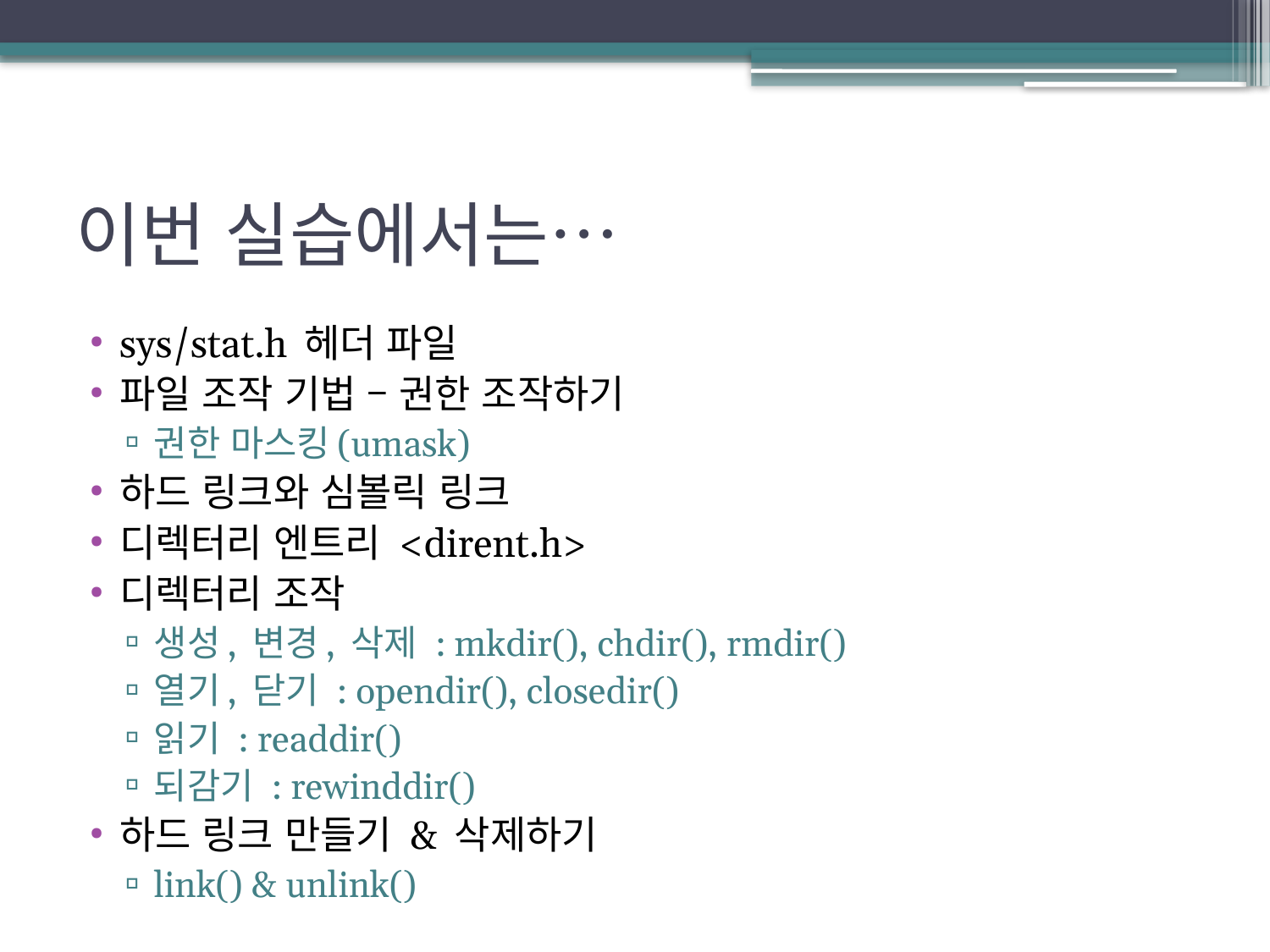

# 이번 실습에서는…
sys/stat.h 헤더 파일
파일 조작 기법 – 권한 조작하기
권한 마스킹(umask)
하드 링크와 심볼릭 링크
디렉터리 엔트리 <dirent.h>
디렉터리 조작
생성, 변경, 삭제 : mkdir(), chdir(), rmdir()
열기, 닫기 : opendir(), closedir()
읽기 : readdir()
되감기 : rewinddir()
하드 링크 만들기 & 삭제하기
link() & unlink()